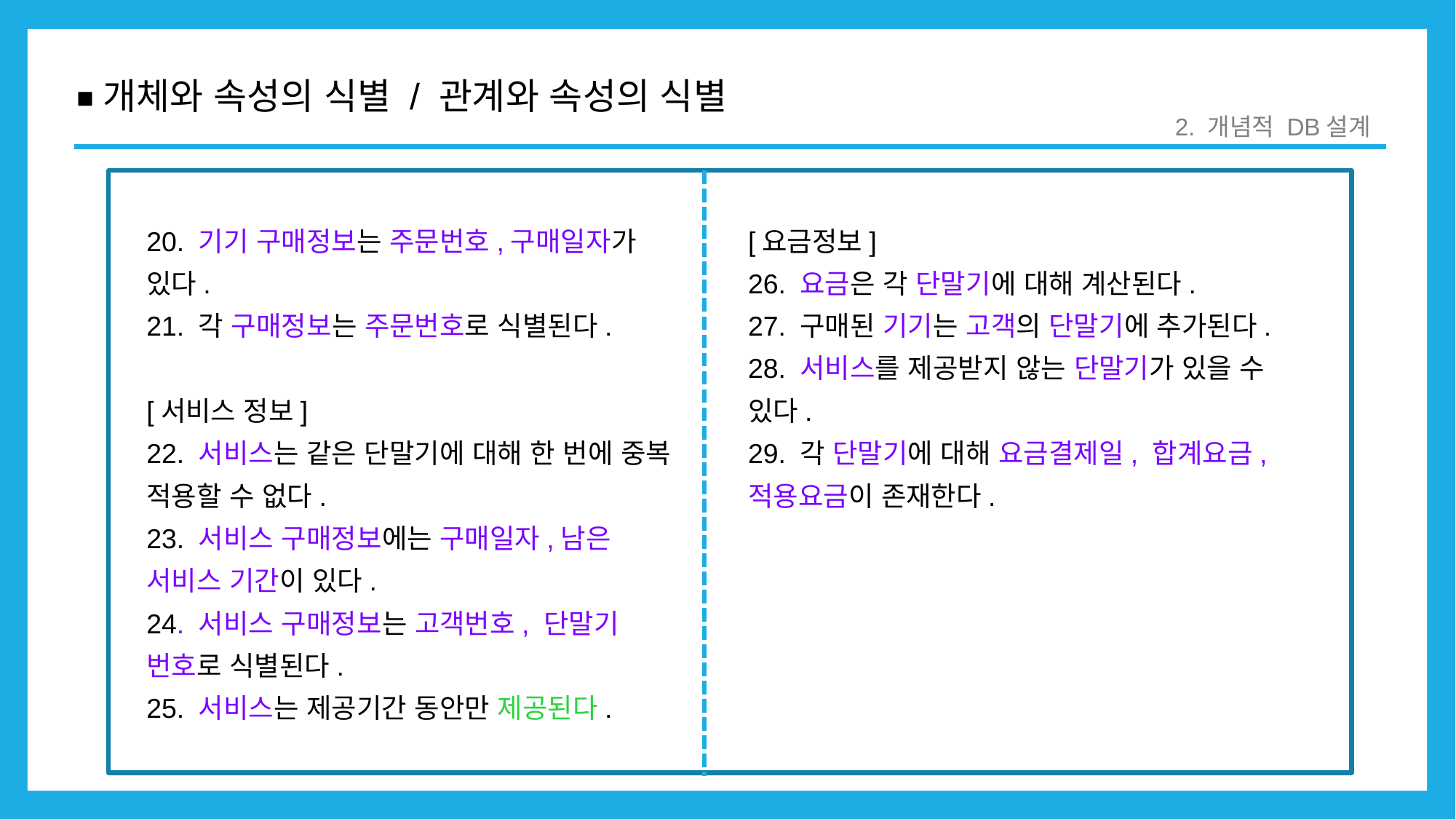

◾개체와 속성의 식별 / 관계와 속성의 식별
2. 개념적 DB설계

20. 기기 구매정보는 주문번호,구매일자가 있다.
21. 각 구매정보는 주문번호로 식별된다.

[서비스 정보]
22. 서비스는 같은 단말기에 대해 한 번에 중복 적용할 수 없다.
23. 서비스 구매정보에는 구매일자,남은 서비스 기간이 있다.
24. 서비스 구매정보는 고객번호, 단말기 번호로 식별된다.
25. 서비스는 제공기간 동안만 제공된다.
[요금정보]
26. 요금은 각 단말기에 대해 계산된다.
27. 구매된 기기는 고객의 단말기에 추가된다.
28. 서비스를 제공받지 않는 단말기가 있을 수 있다.
29. 각 단말기에 대해 요금결제일, 합계요금, 적용요금이 존재한다.